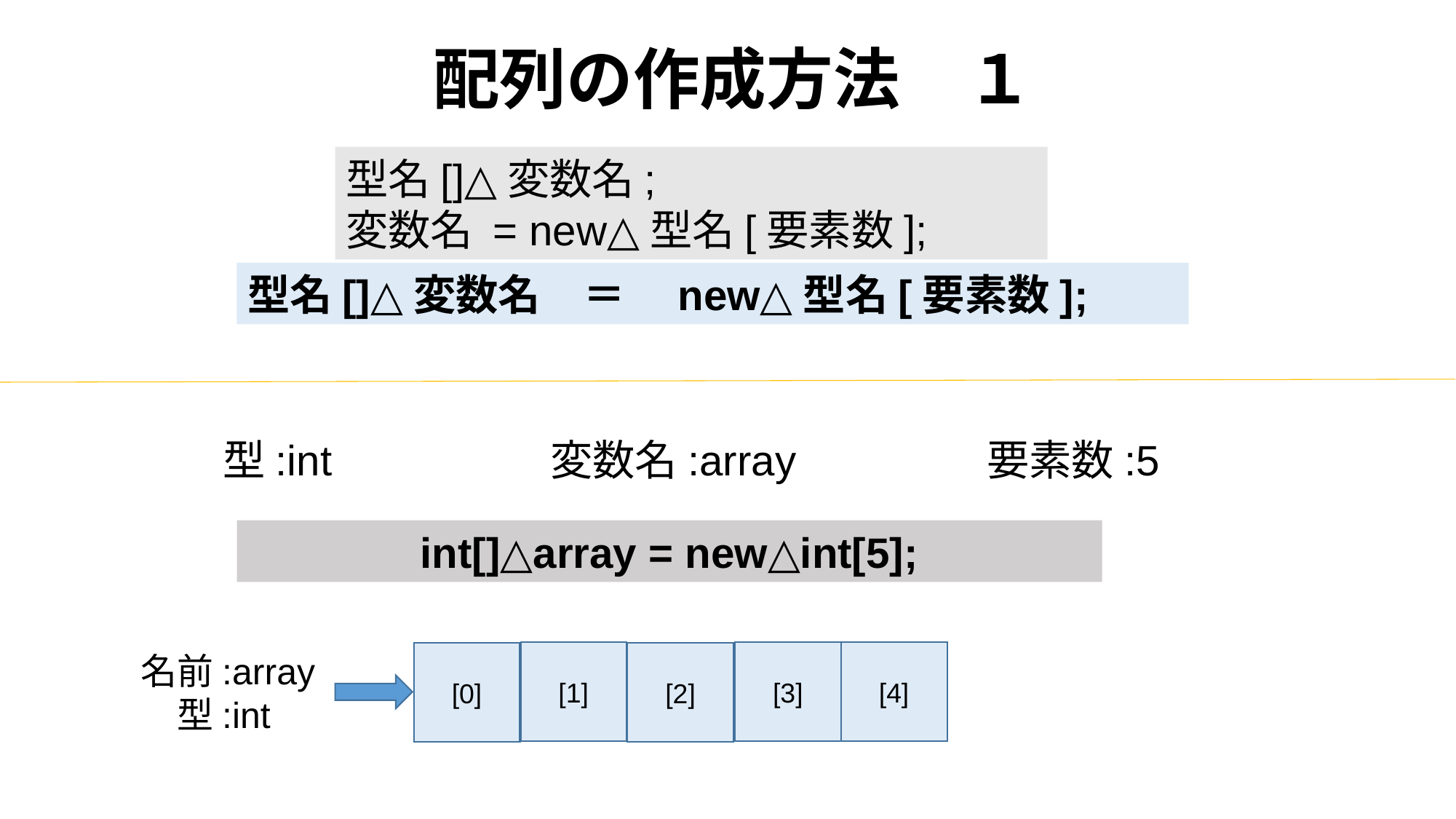

# 配列の作成方法　１
型名[]△変数名;
変数名 = new△型名[要素数];
型名[]△変数名　＝　new△型名[要素数];
型:int	 	変数名:array		要素数:5
int[]△array = new△int[5];
[1]
[3]
[4]
[0]
[2]
名前:array
　型:int